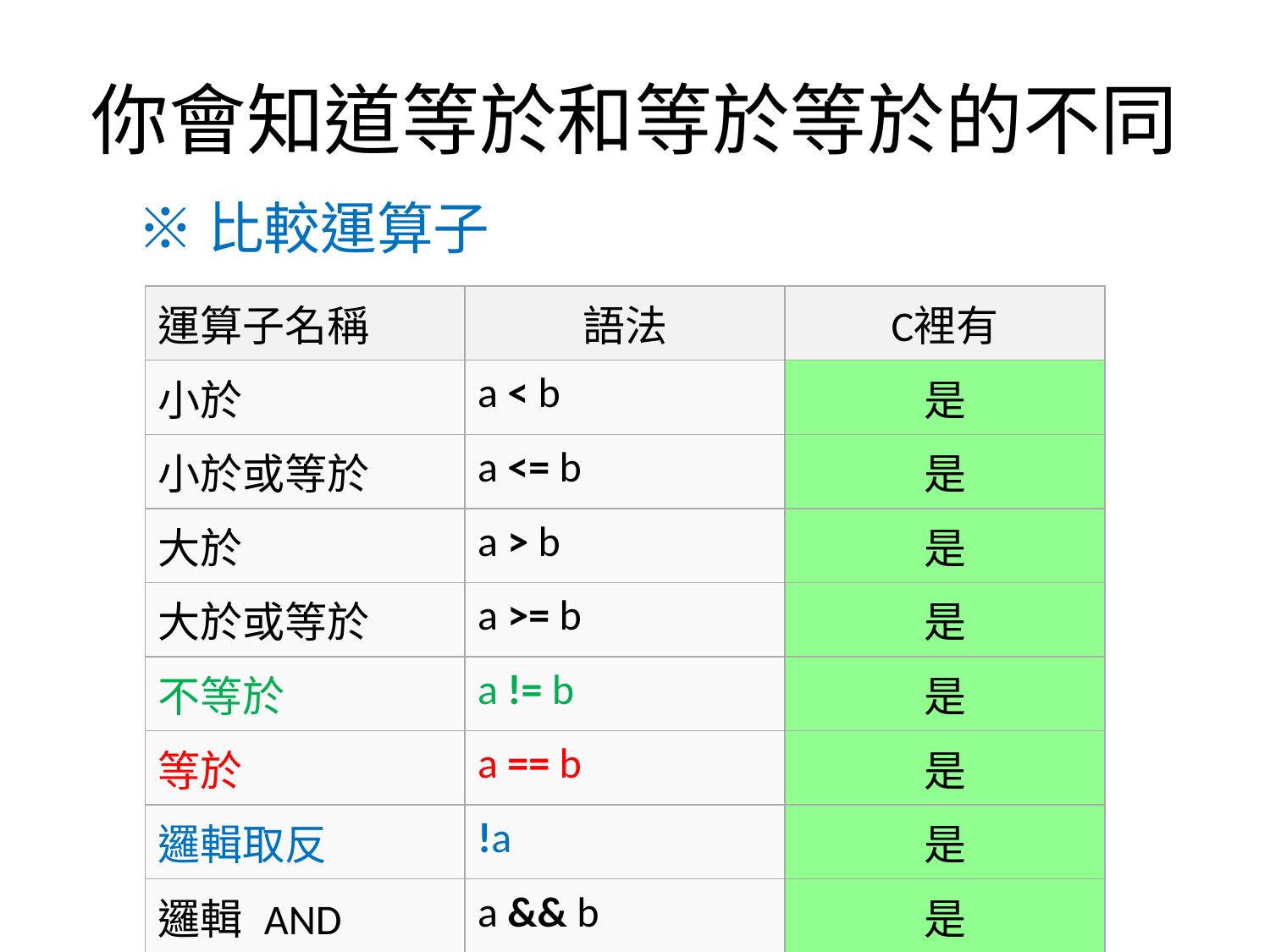

# 你會知道等於和等於等於的不同

※比較運算子
| 運算子名稱 | 語法 | C裡有 |
| --- | --- | --- |
| 小於 | a < b | 是 |
| 小於或等於 | a <= b | 是 |
| 大於 | a > b | 是 |
| 大於或等於 | a >= b | 是 |
| 不等於 | a != b | 是 |
| 等於 | a == b | 是 |
| 邏輯取反 | !a | 是 |
| 邏輯 AND | a && b | 是 |
| 邏輯 OR | a || b | 是 |